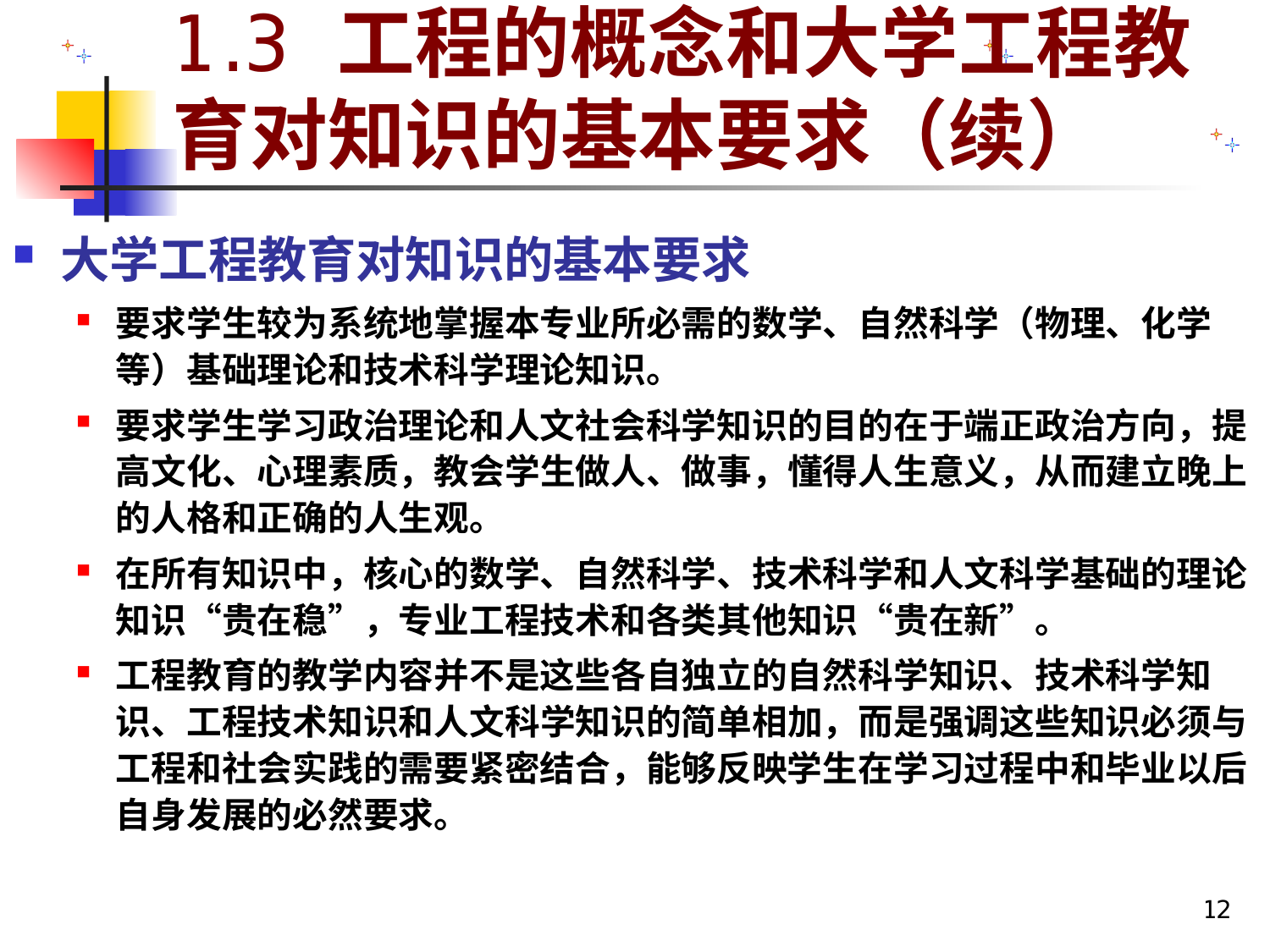

# 1.3 工程的概念和大学工程教育对知识的基本要求（续）
大学工程教育对知识的基本要求
要求学生较为系统地掌握本专业所必需的数学、自然科学（物理、化学等）基础理论和技术科学理论知识。
要求学生学习政治理论和人文社会科学知识的目的在于端正政治方向，提高文化、心理素质，教会学生做人、做事，懂得人生意义，从而建立晚上的人格和正确的人生观。
在所有知识中，核心的数学、自然科学、技术科学和人文科学基础的理论知识“贵在稳”，专业工程技术和各类其他知识“贵在新”。
工程教育的教学内容并不是这些各自独立的自然科学知识、技术科学知识、工程技术知识和人文科学知识的简单相加，而是强调这些知识必须与工程和社会实践的需要紧密结合，能够反映学生在学习过程中和毕业以后自身发展的必然要求。
12